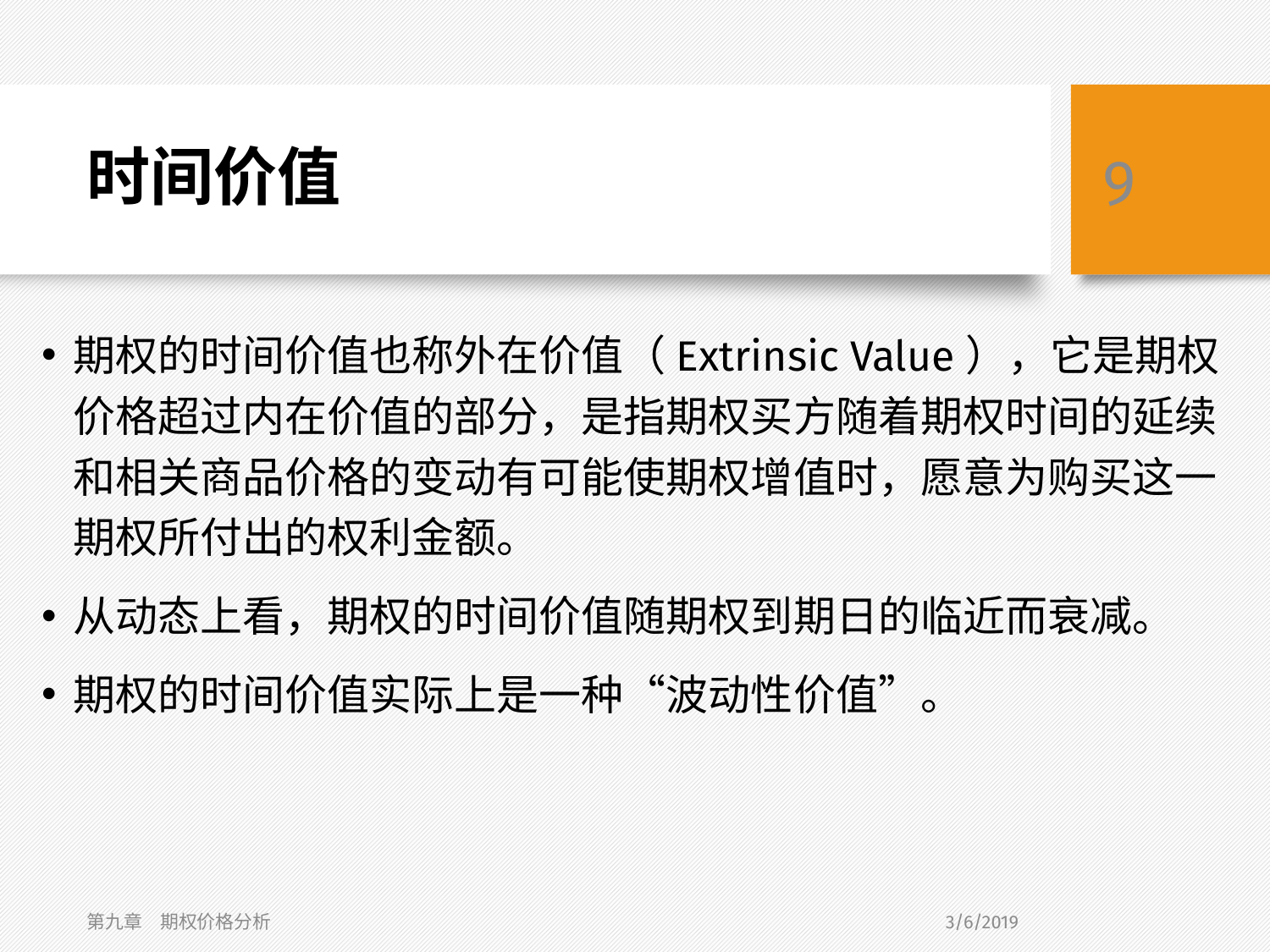

# 时间价值
9
期权的时间价值也称外在价值（Extrinsic Value），它是期权价格超过内在价值的部分，是指期权买方随着期权时间的延续和相关商品价格的变动有可能使期权增值时，愿意为购买这一期权所付出的权利金额。
从动态上看，期权的时间价值随期权到期日的临近而衰减。
期权的时间价值实际上是一种“波动性价值”。

3/6/2019
第九章　期权价格分析